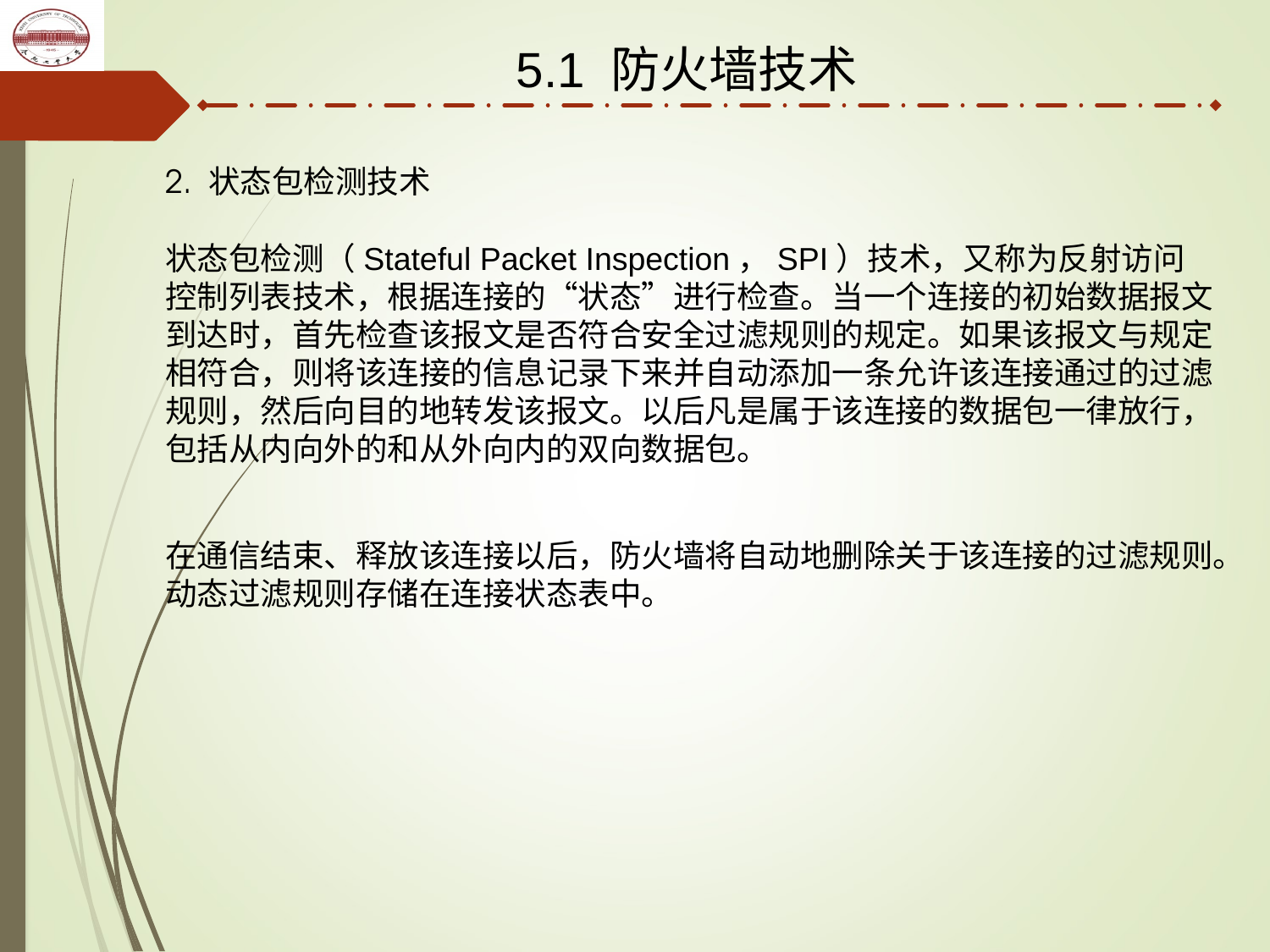

5.1 防火墙技术
2. 状态包检测技术
状态包检测（Stateful Packet Inspection，SPI）技术，又称为反射访问控制列表技术，根据连接的“状态”进行检查。当一个连接的初始数据报文到达时，首先检查该报文是否符合安全过滤规则的规定。如果该报文与规定相符合，则将该连接的信息记录下来并自动添加一条允许该连接通过的过滤规则，然后向目的地转发该报文。以后凡是属于该连接的数据包一律放行，包括从内向外的和从外向内的双向数据包。
在通信结束、释放该连接以后，防火墙将自动地删除关于该连接的过滤规则。动态过滤规则存储在连接状态表中。